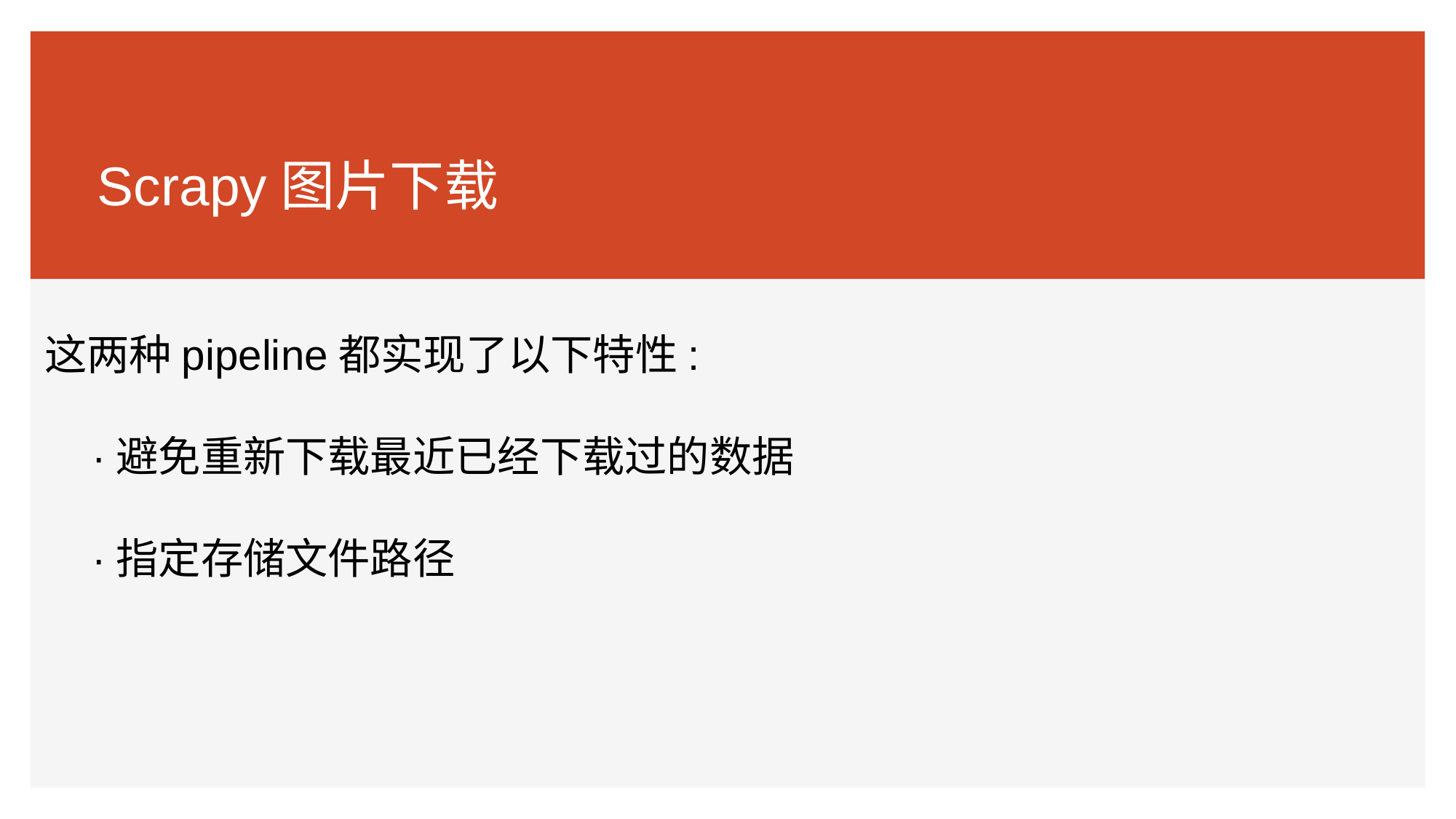

# Scrapy图片下载
这两种pipeline都实现了以下特性:
    ·避免重新下载最近已经下载过的数据
    ·指定存储文件路径